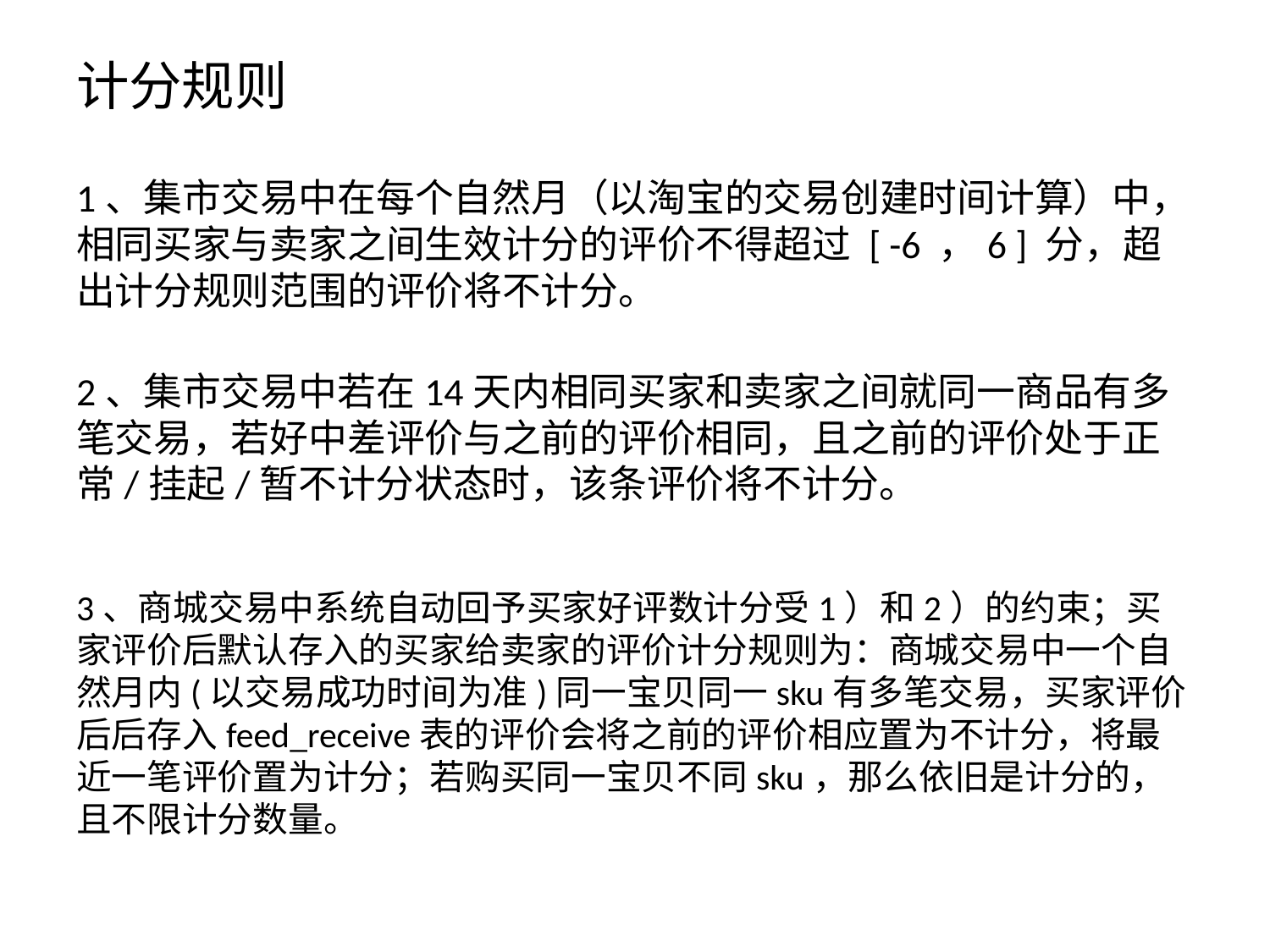

计分规则

1、集市交易中在每个自然月（以淘宝的交易创建时间计算）中，相同买家与卖家之间生效计分的评价不得超过 [ -6 ，6 ] 分，超出计分规则范围的评价将不计分。
2、集市交易中若在14天内相同买家和卖家之间就同一商品有多笔交易，若好中差评价与之前的评价相同，且之前的评价处于正常/挂起/暂不计分状态时，该条评价将不计分。
3、商城交易中系统自动回予买家好评数计分受1）和2）的约束；买家评价后默认存入的买家给卖家的评价计分规则为：商城交易中一个自然月内(以交易成功时间为准)同一宝贝同一sku有多笔交易，买家评价后后存入feed_receive表的评价会将之前的评价相应置为不计分，将最近一笔评价置为计分；若购买同一宝贝不同sku，那么依旧是计分的，且不限计分数量。